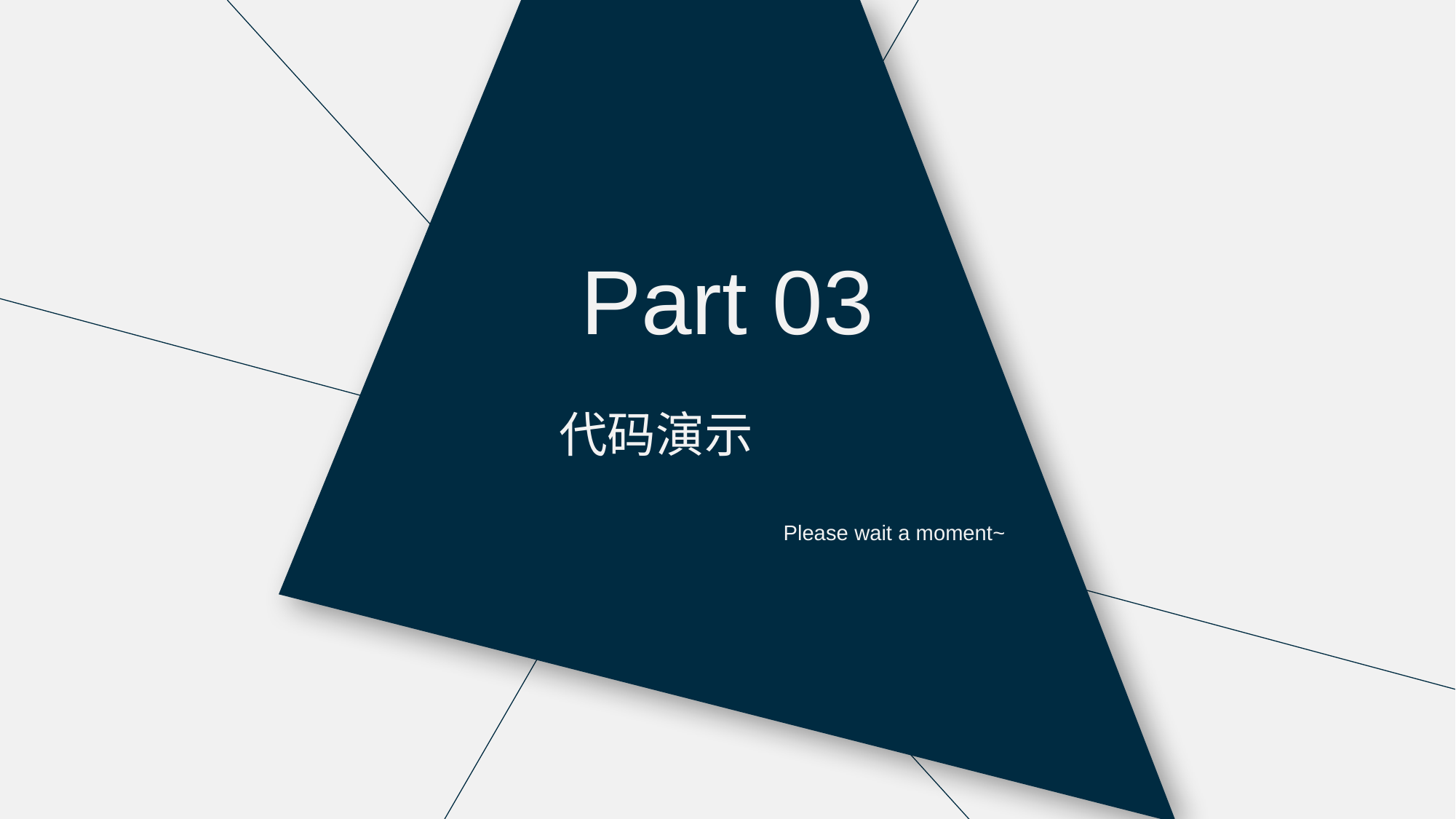

Part 03

代码演示
Please wait a moment~